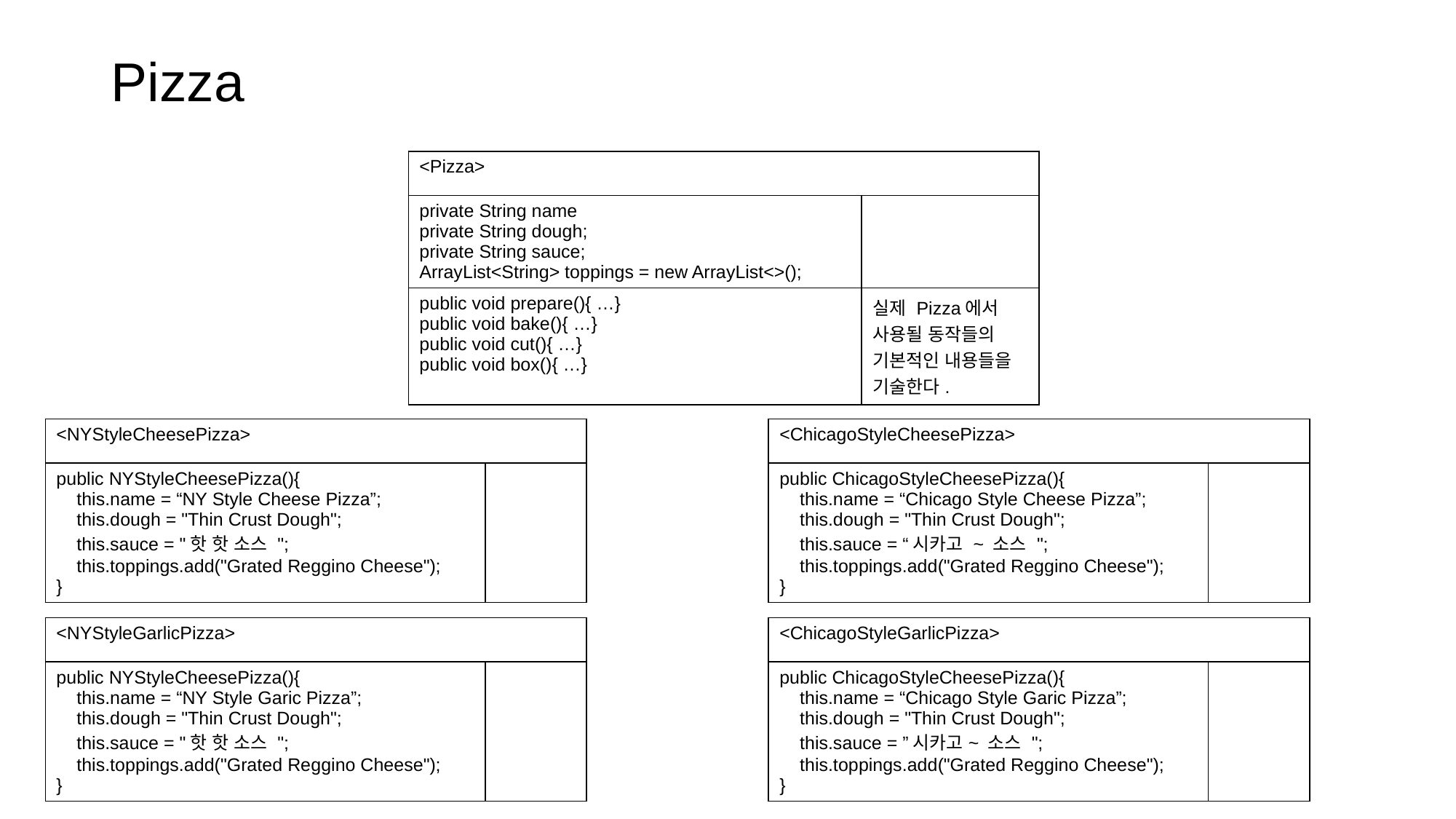

# Pizza
| <Pizza> |  |
| --- | --- |
| private String name private String dough; private String sauce; ArrayList<String> toppings = new ArrayList<>(); |  |
| public void prepare(){ …} public void bake(){ …} public void cut(){ …} public void box(){ …} | 실제 Pizza에서 사용될 동작들의 기본적인 내용들을 기술한다. |
| <NYStyleCheesePizza> |  |
| --- | --- |
| public NYStyleCheesePizza(){ this.name = “NY Style Cheese Pizza”; this.dough = "Thin Crust Dough"; this.sauce = "핫 핫 소스 "; this.toppings.add("Grated Reggino Cheese"); } |  |
| <ChicagoStyleCheesePizza> |  |
| --- | --- |
| public ChicagoStyleCheesePizza(){ this.name = “Chicago Style Cheese Pizza”; this.dough = "Thin Crust Dough"; this.sauce = “시카고 ~ 소스 "; this.toppings.add("Grated Reggino Cheese"); } |  |
| <NYStyleGarlicPizza> |  |
| --- | --- |
| public NYStyleCheesePizza(){ this.name = “NY Style Garic Pizza”; this.dough = "Thin Crust Dough"; this.sauce = "핫 핫 소스 "; this.toppings.add("Grated Reggino Cheese"); } |  |
| <ChicagoStyleGarlicPizza> |  |
| --- | --- |
| public ChicagoStyleCheesePizza(){ this.name = “Chicago Style Garic Pizza”; this.dough = "Thin Crust Dough"; this.sauce = ”시카고~ 소스 "; this.toppings.add("Grated Reggino Cheese"); } |  |